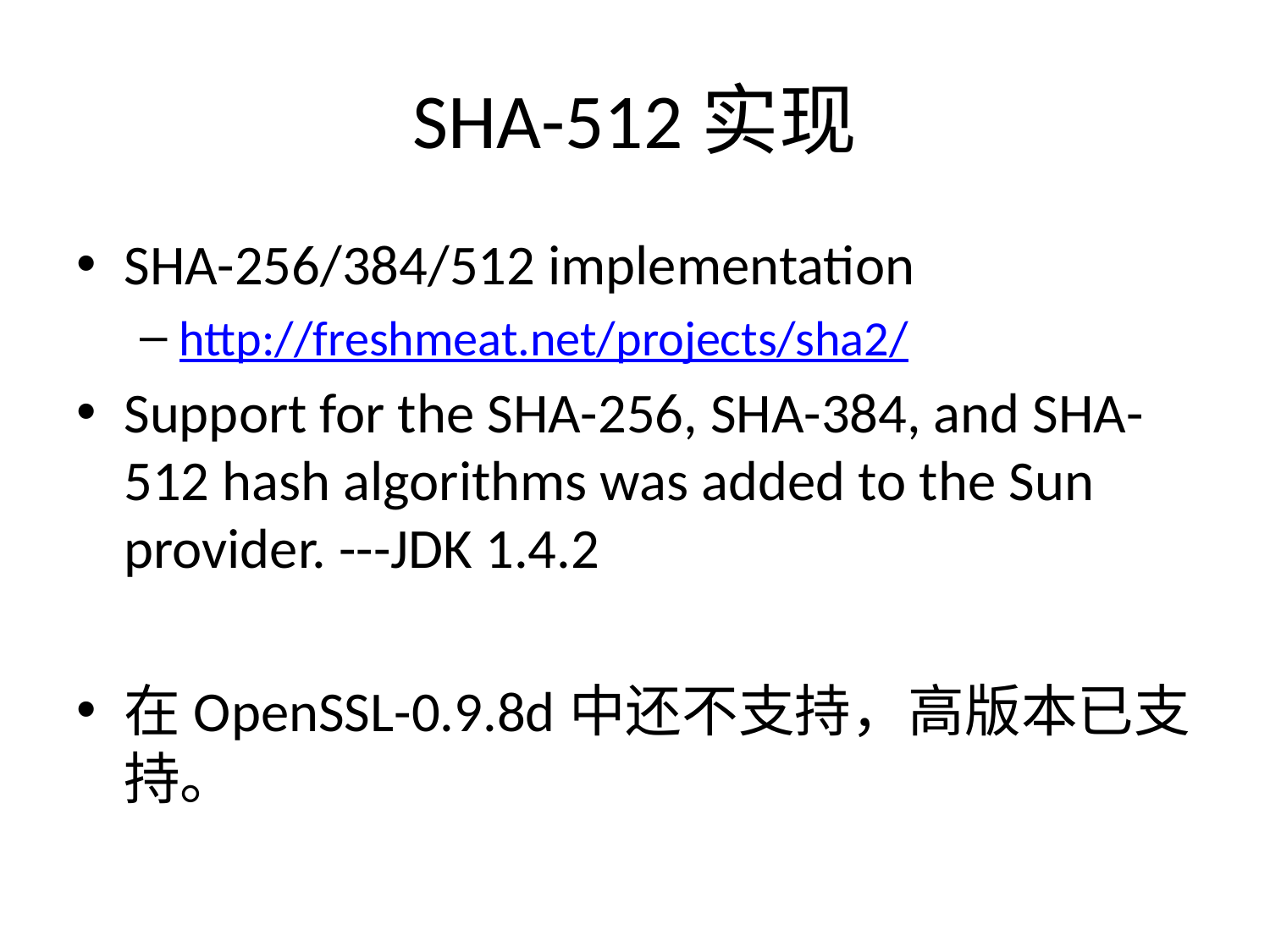

# SHA-512实现
SHA-256/384/512 implementation
http://freshmeat.net/projects/sha2/
Support for the SHA-256, SHA-384, and SHA-512 hash algorithms was added to the Sun provider. ---JDK 1.4.2

在OpenSSL-0.9.8d中还不支持，高版本已支持。